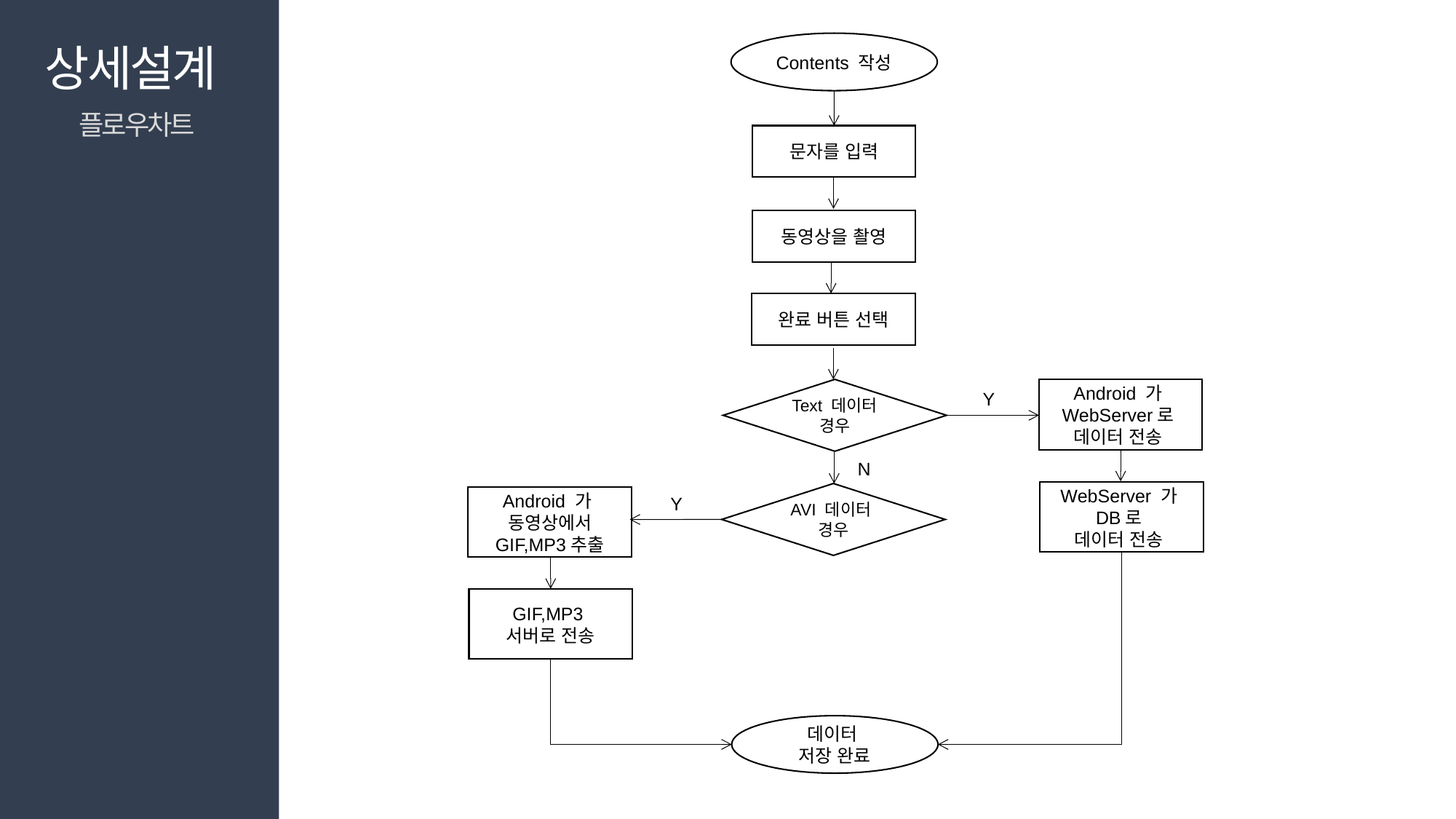

상세설계
Contents 작성
플로우차트
문자를 입력
동영상을 촬영
완료 버튼 선택
Text 데이터
경우
Android 가
WebServer로
데이터 전송
Y
N
WebServer 가
DB로
데이터 전송
AVI 데이터
경우
Android 가
동영상에서 GIF,MP3추출
Y
GIF,MP3
서버로 전송
데이터
저장 완료